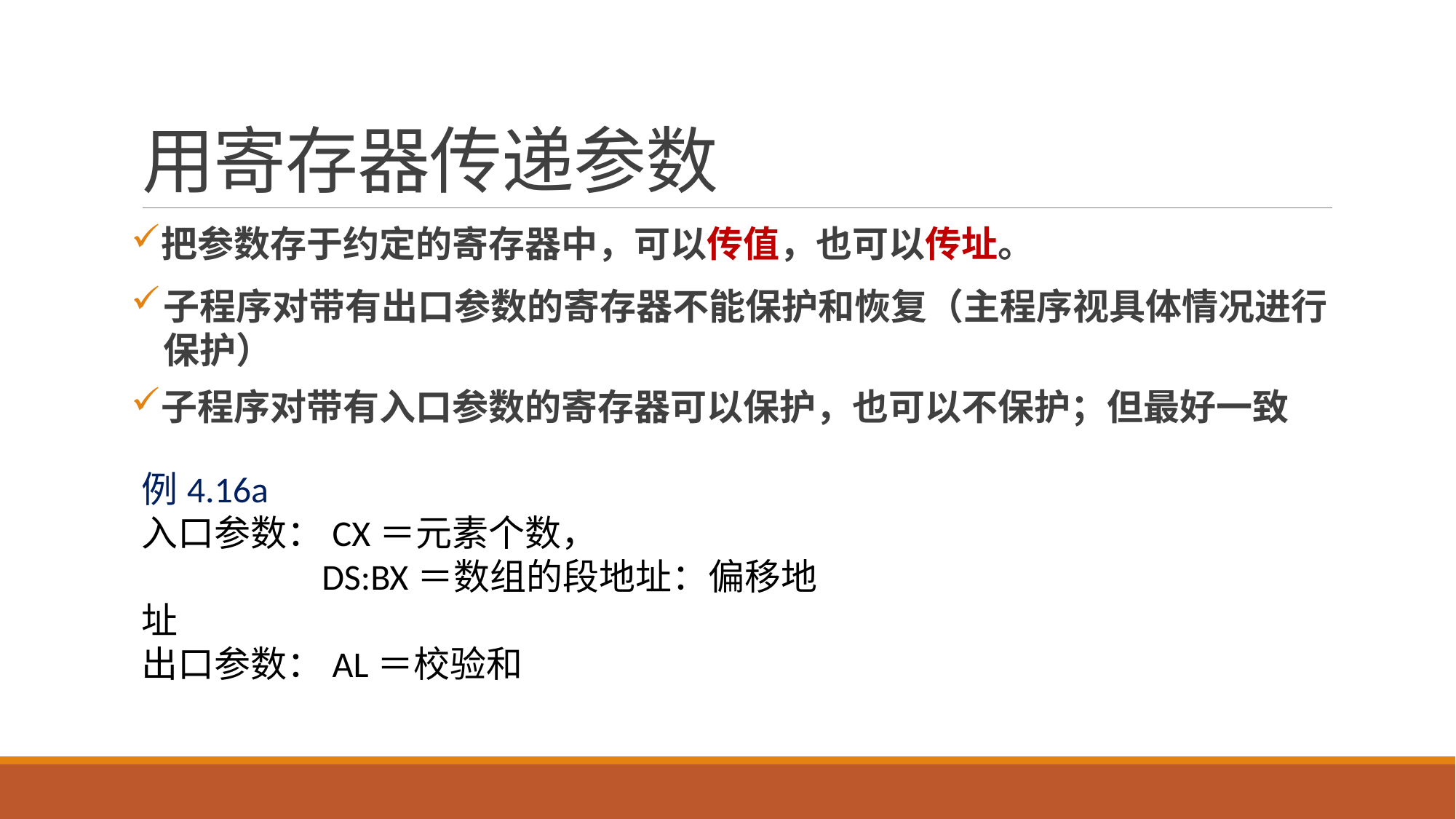

# 用寄存器传递参数
把参数存于约定的寄存器中，可以传值，也可以传址。
子程序对带有出口参数的寄存器不能保护和恢复（主程序视具体情况进行保护）
子程序对带有入口参数的寄存器可以保护，也可以不保护；但最好一致

例4.16a
入口参数：CX＝元素个数，
                      DS:BX＝数组的段地址：偏移地址
出口参数：AL＝校验和